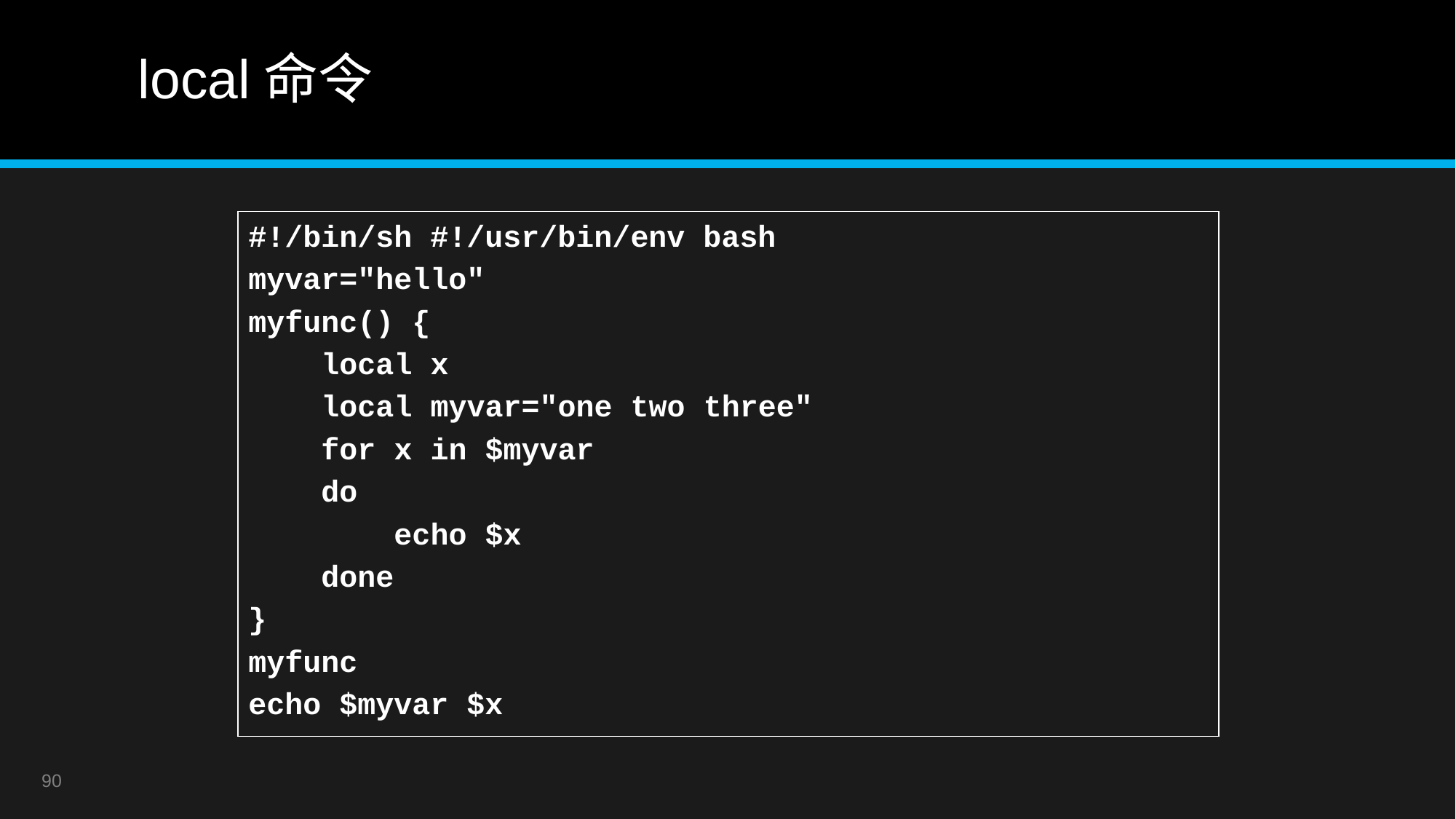

# local命令
#!/bin/sh #!/usr/bin/env bash
myvar="hello"
myfunc() {
    local x
    local myvar="one two three"
    for x in $myvar
    do
        echo $x
    done
}
myfunc
echo $myvar $x
90